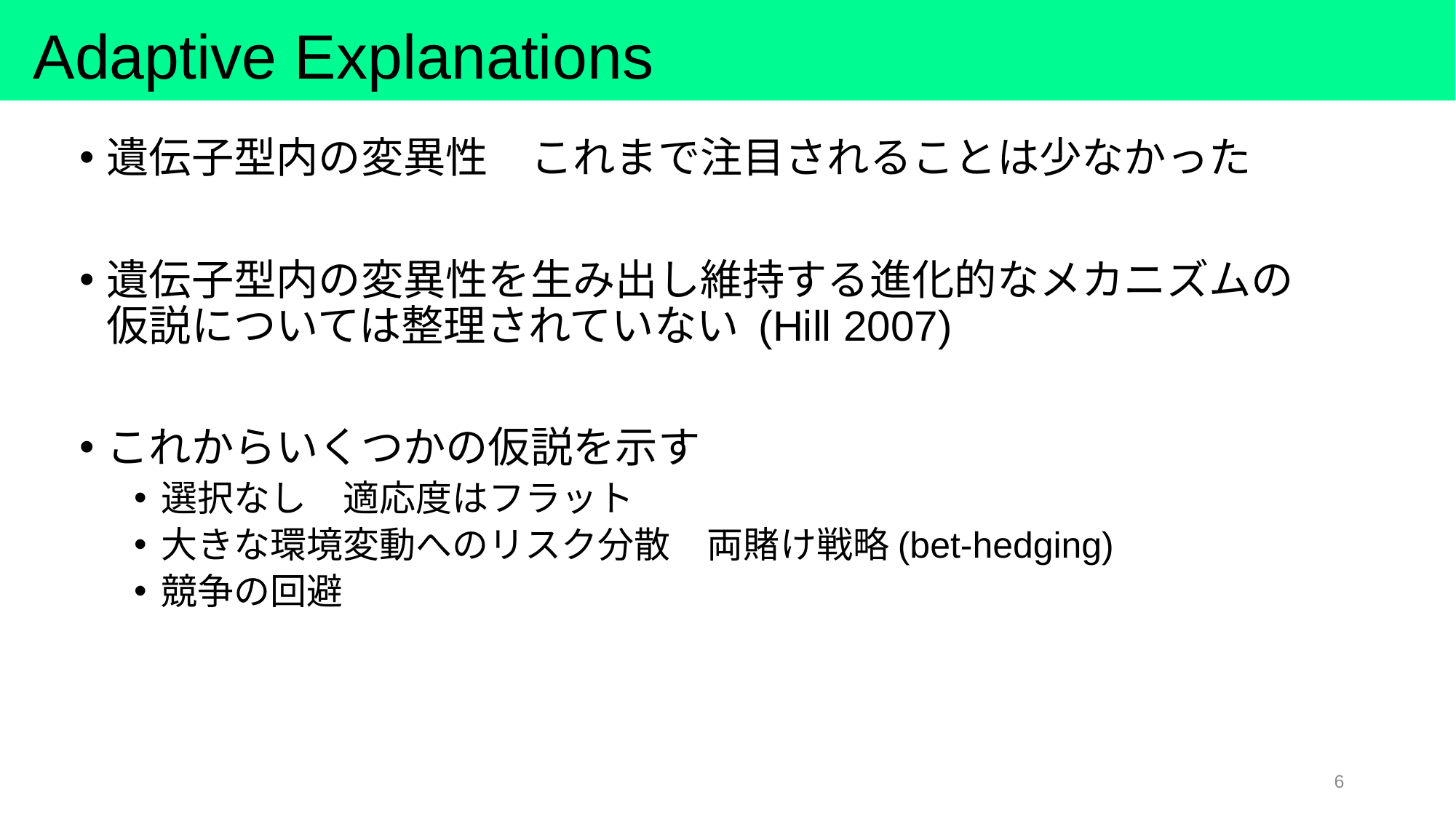

# Adaptive Explanations
遺伝子型内の変異性　これまで注目されることは少なかった

遺伝子型内の変異性を生み出し維持する進化的なメカニズムの仮説については整理されていない (Hill 2007)

これからいくつかの仮説を示す
選択なし　適応度はフラット
大きな環境変動へのリスク分散　両賭け戦略(bet-hedging)
競争の回避

6